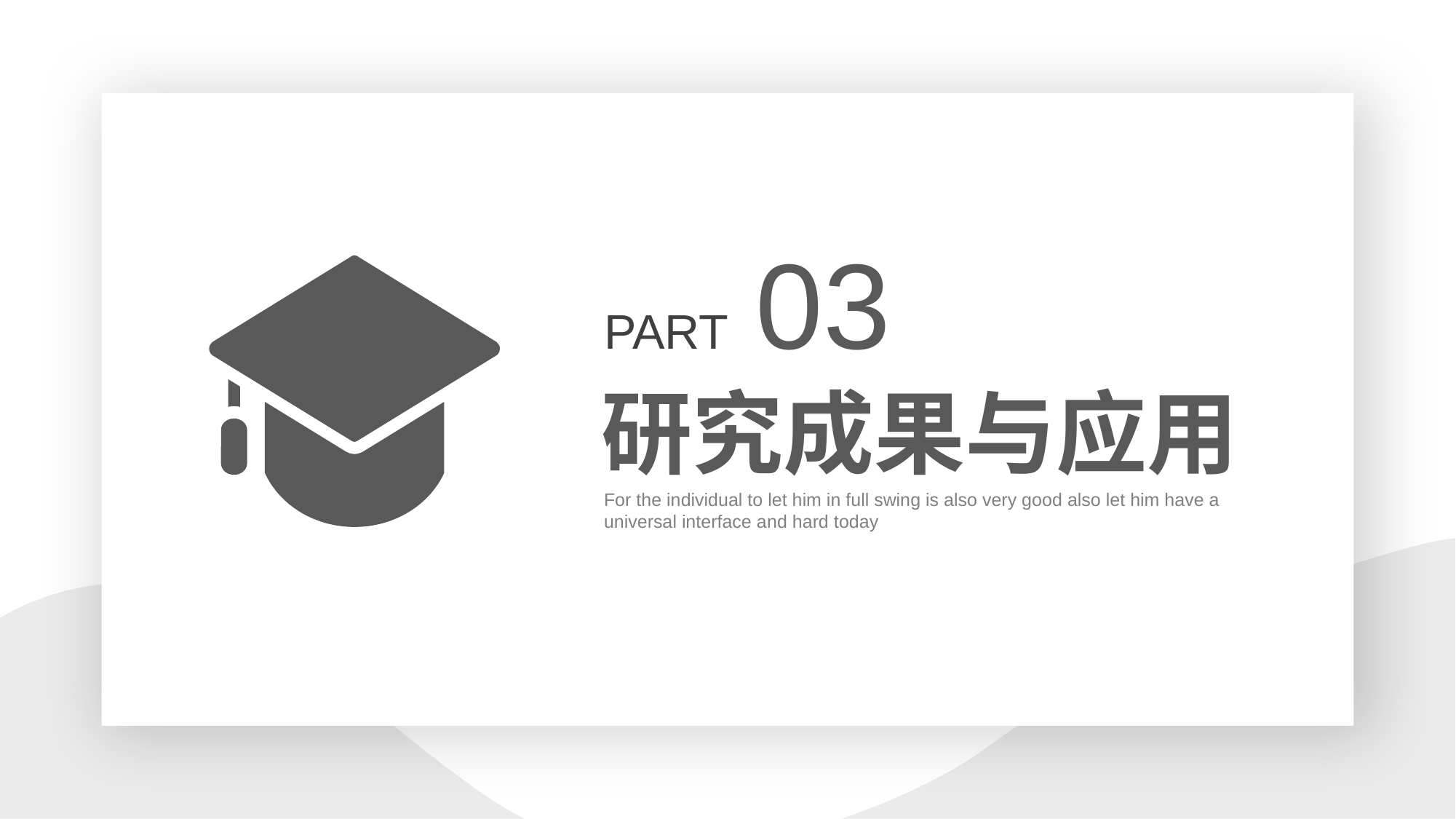

PART  03
研究成果与应用
For the individual to let him in full swing is also very good also let him have a universal interface and hard today